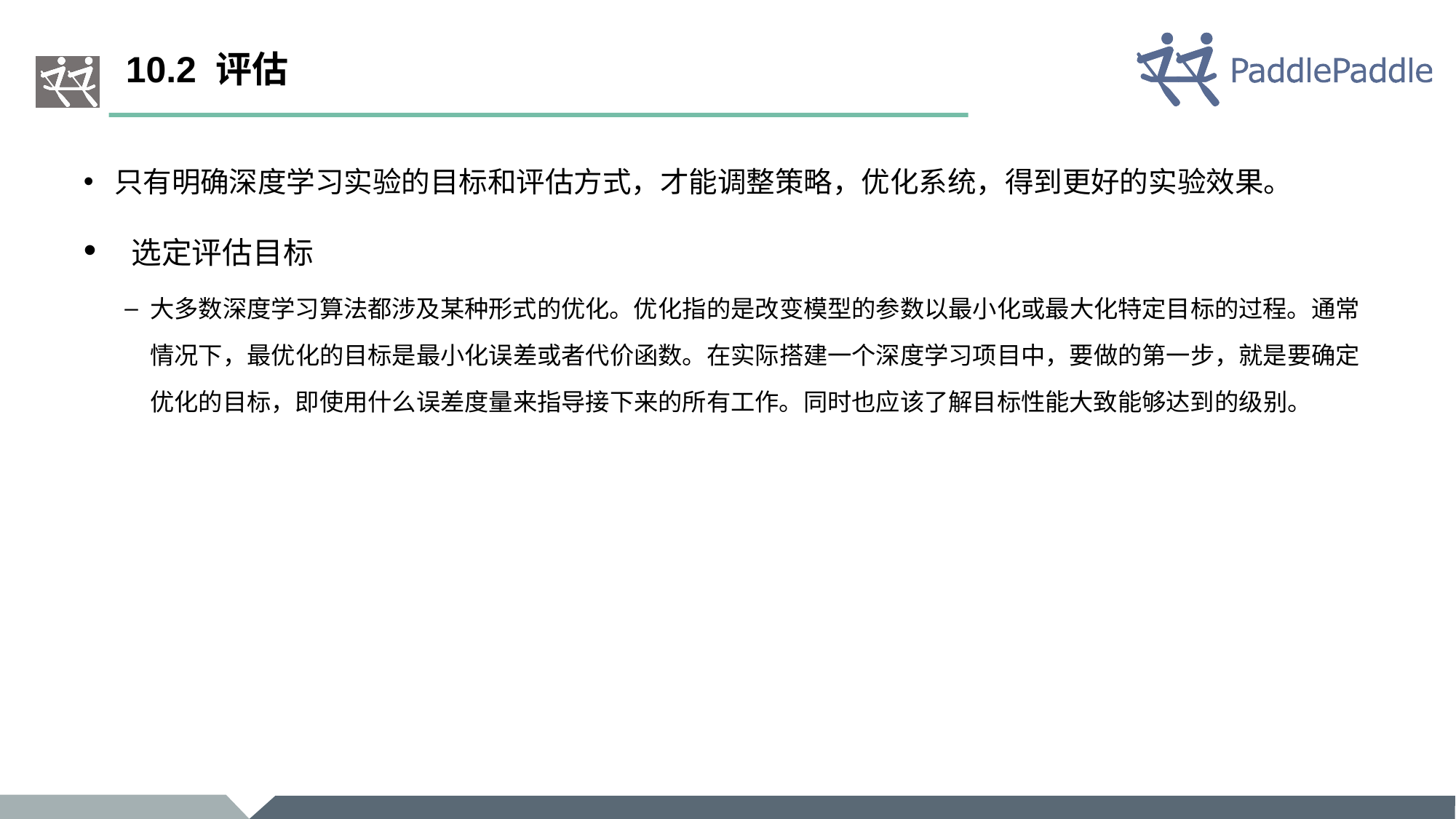

# 10.2 评估
只有明确深度学习实验的目标和评估方式，才能调整策略，优化系统，得到更好的实验效果。
 选定评估目标
大多数深度学习算法都涉及某种形式的优化。优化指的是改变模型的参数以最小化或最大化特定目标的过程。通常情况下，最优化的目标是最小化误差或者代价函数。在实际搭建一个深度学习项目中，要做的第一步，就是要确定优化的目标，即使用什么误差度量来指导接下来的所有工作。同时也应该了解目标性能大致能够达到的级别。